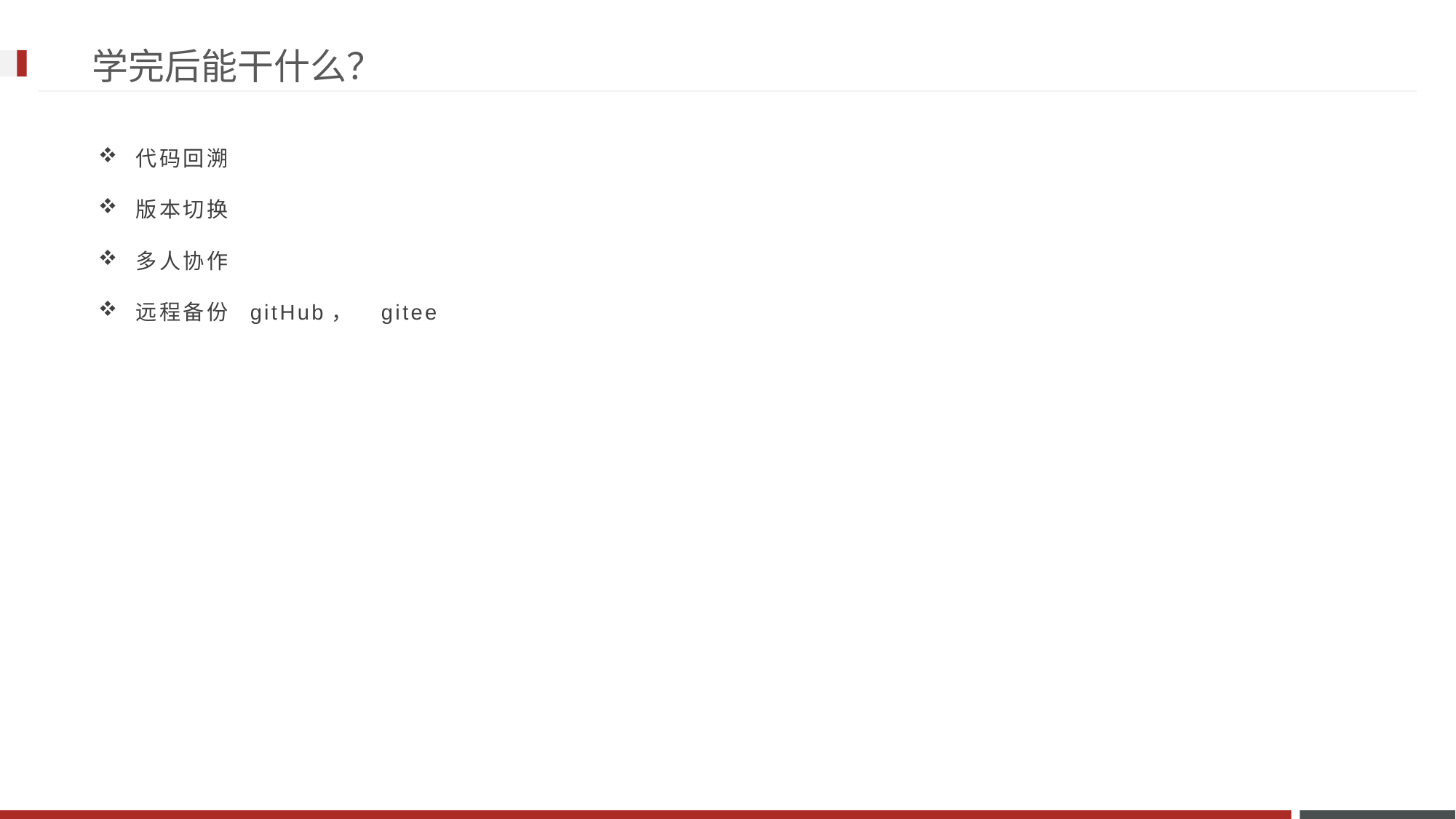

学完后能干什么？
代码回溯
版本切换
多人协作
远程备份  gitHub，   gitee